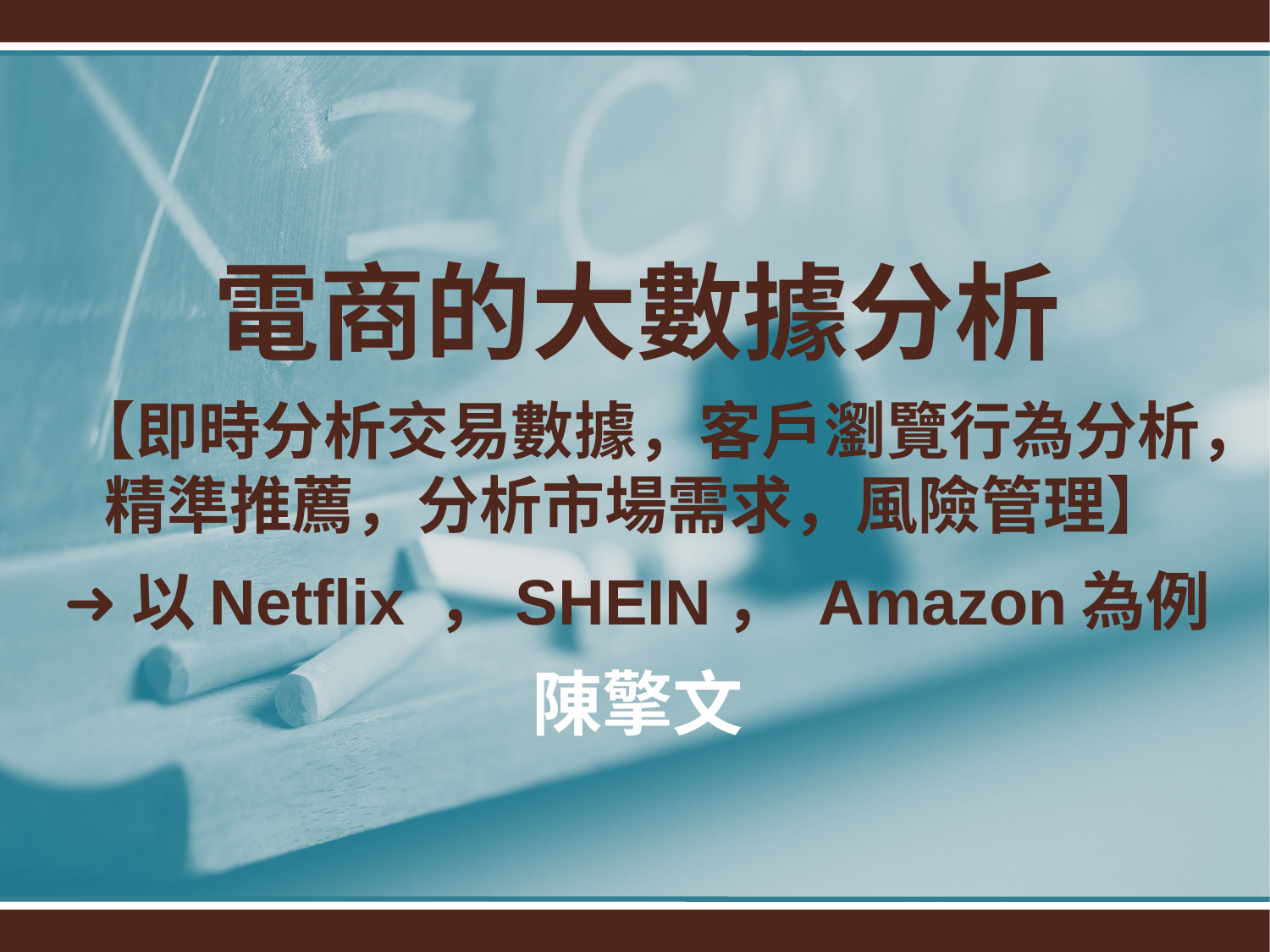

電商的大數據分析
【即時分析交易數據，客戶瀏覽行為分析，精準推薦，分析市場需求，風險管理】
➜以Netflix ，SHEIN， Amazon為例
# 陳擎文